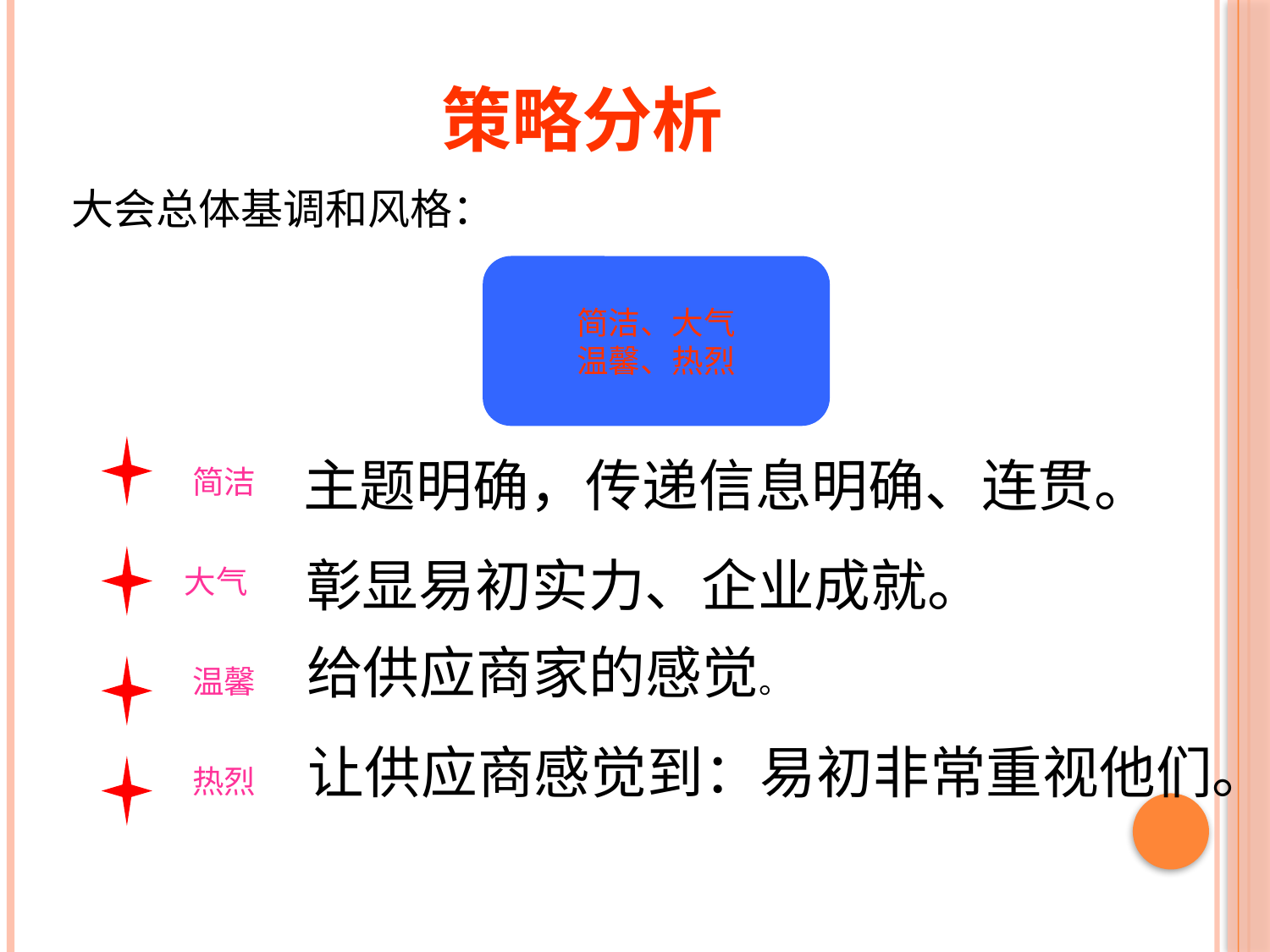

# 策略分析
大会总体基调和风格：
简洁、大气
温馨、热烈

主题明确，传递信息明确、连贯。
简洁

彰显易初实力、企业成就。
大气
给供应商家的感觉。

温馨
让供应商感觉到：易初非常重视他们。

热烈